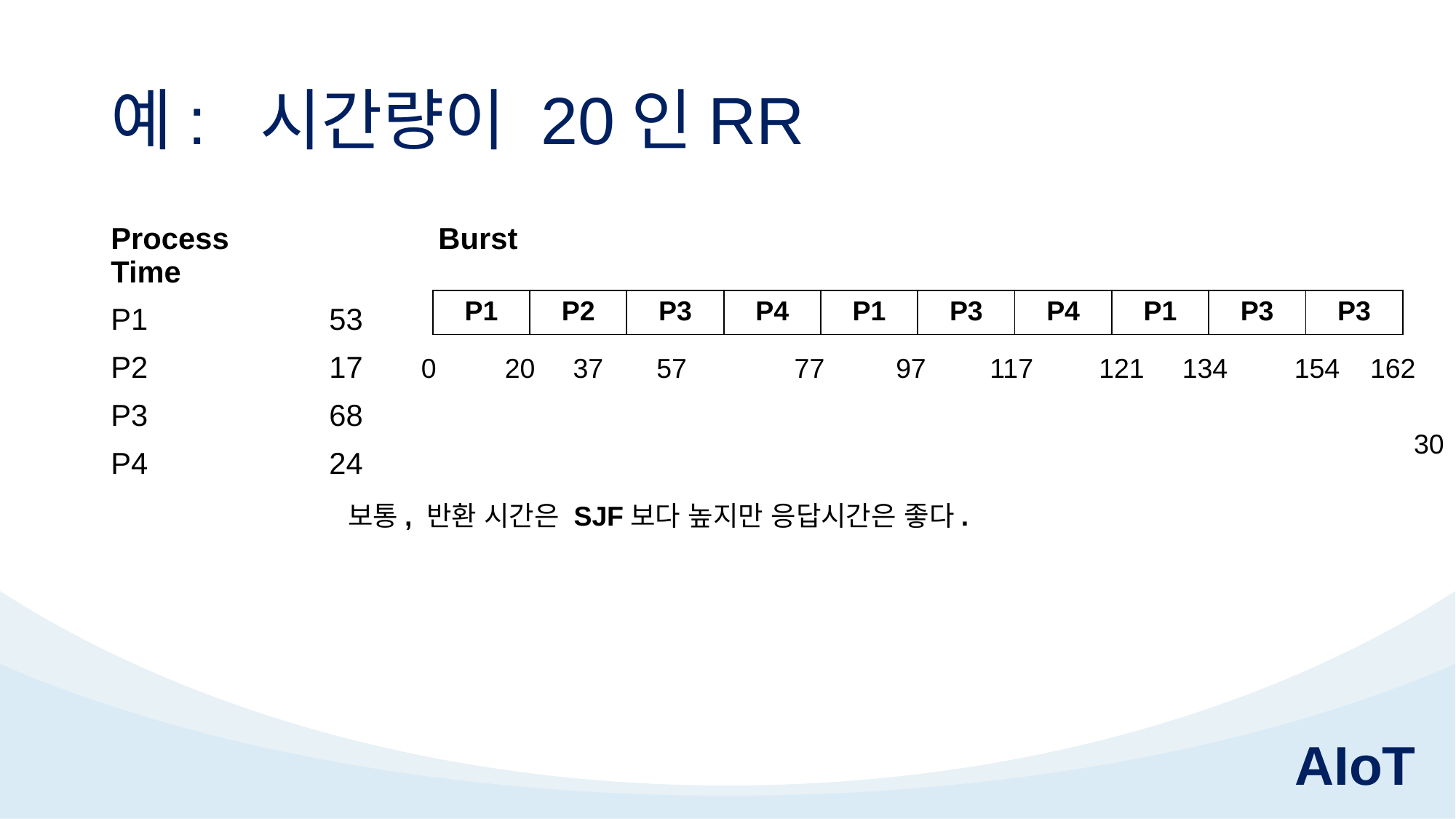

# 예:  시간량이 20인RR
Process		Burst Time
P1		53
P2		17
P3		68
P4		24
| P1 | P2 | P3 | P4 | P1 | P3 | P4 | P1 | P3 | P3 |
| --- | --- | --- | --- | --- | --- | --- | --- | --- | --- |
0         20     37       57	      77	     97	   117	   121     134	154    162
30

보통, 반환 시간은 SJF보다 높지만 응답시간은 좋다.